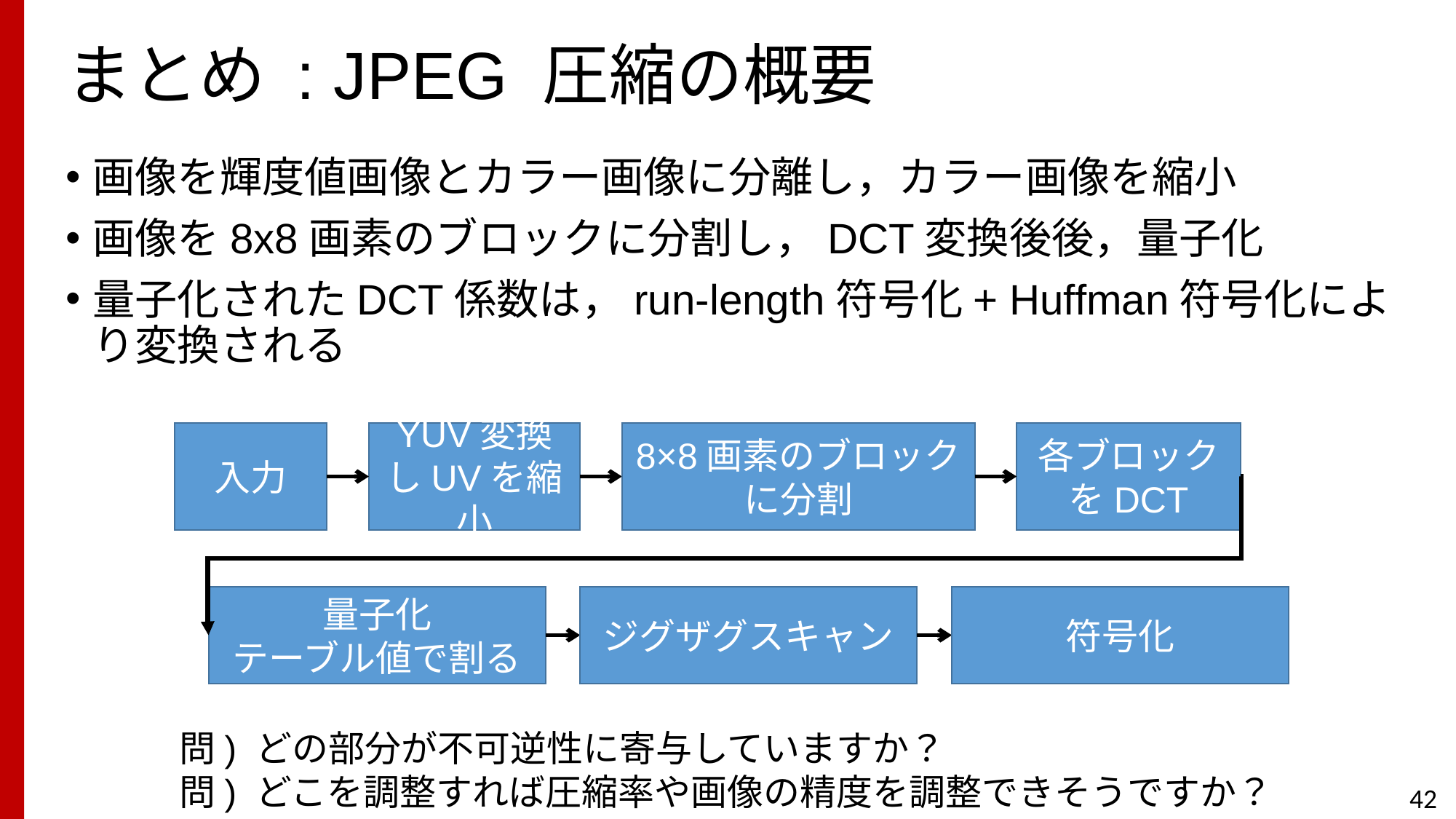

# まとめ : JPEG 圧縮の概要
画像を輝度値画像とカラー画像に分離し，カラー画像を縮小
画像を8x8画素のブロックに分割し，DCT変換後後，量子化
量子化されたDCT係数は，run-length符号化+ Huffman符号化により変換される
入力
YUV変換しUVを縮小
8×8画素のブロック
に分割
各ブロック
をDCT
量子化
テーブル値で割る
ジグザグスキャン
符号化
問) どの部分が不可逆性に寄与していますか？
問) どこを調整すれば圧縮率や画像の精度を調整できそうですか？
42